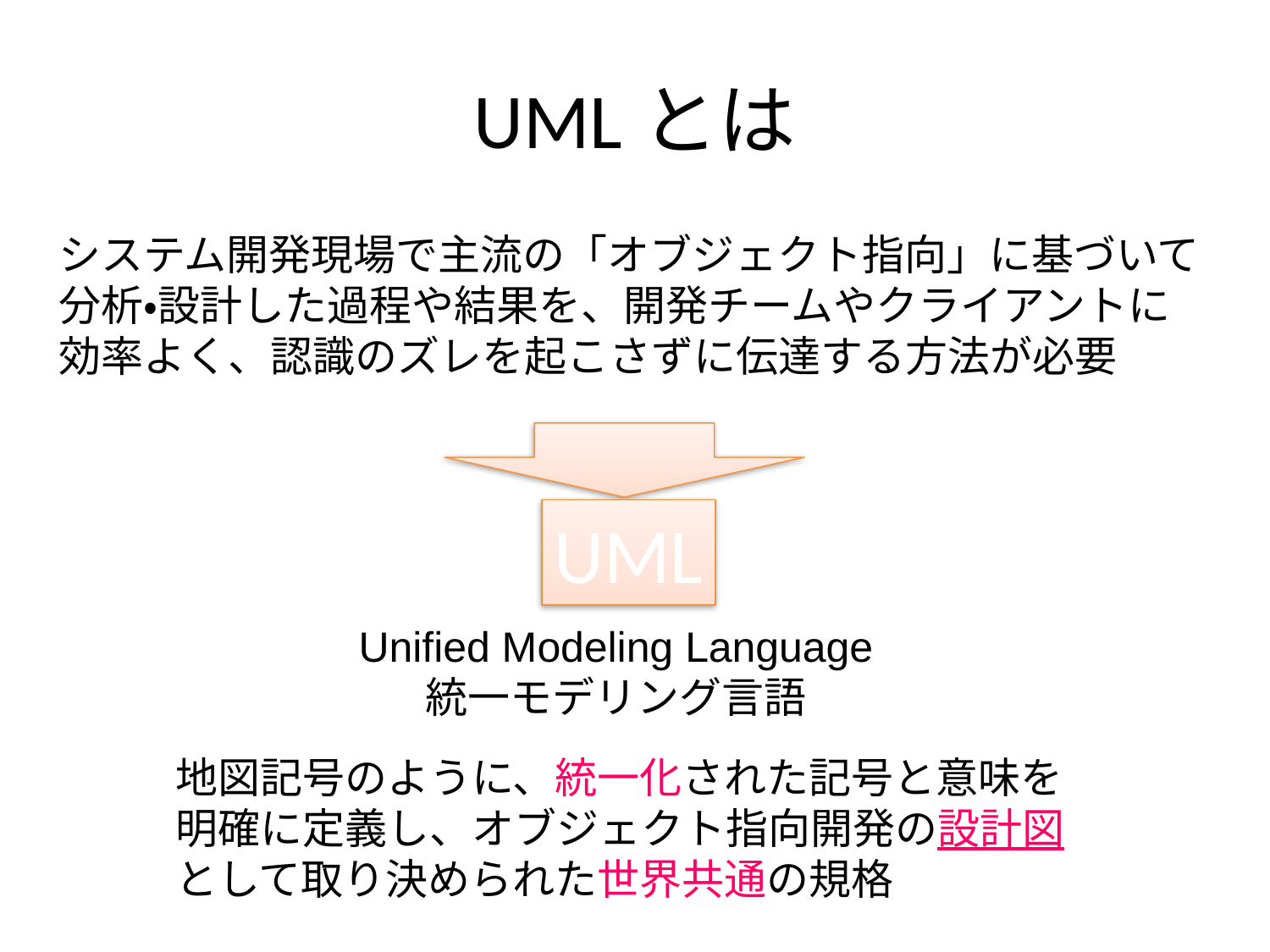

# UMLとは
システム開発現場で主流の「オブジェクト指向」に基づいて
分析・設計した過程や結果を、開発チームやクライアントに
効率よく、認識のズレを起こさずに伝達する方法が必要

UML
Unified Modeling Language
統一モデリング言語
地図記号のように、統一化された記号と意味を
明確に定義し、オブジェクト指向開発の設計図
として取り決められた世界共通の規格